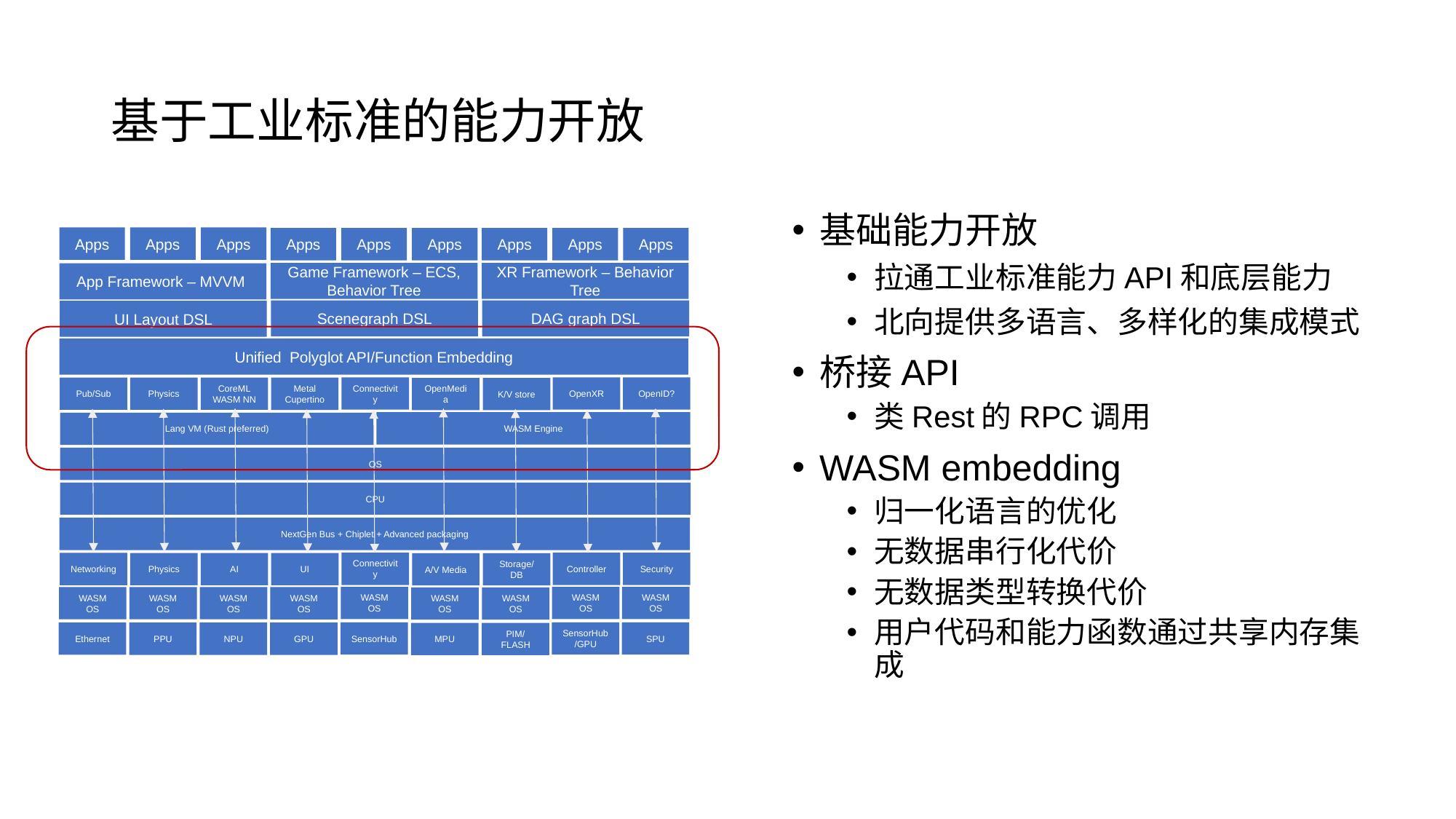

# 基于工业标准的能力开放
基础能力开放
拉通工业标准能力API和底层能力
北向提供多语言、多样化的集成模式
桥接API
类Rest的RPC调用
WASM embedding
归一化语言的优化
无数据串行化代价
无数据类型转换代价
用户代码和能力函数通过共享内存集成
Apps
Apps
Apps
Apps
Apps
Apps
Apps
Apps
Apps
Game Framework – ECS, Behavior Tree
XR Framework – Behavior Tree
App Framework – MVVM
Scenegraph DSL
DAG graph DSL
UI Layout DSL
Unified  Polyglot API/Function Embedding
Connectivity
Pub/Sub
Physics
CoreML
WASM NN
Metal
Cupertino
OpenXR
OpenID?
OpenMedia
K/V store
WASM Engine
Lang VM (Rust preferred)
OS
CPU
NextGen Bus + Chiplet + Advanced packaging
Connectivity
Networking
Physics
AI
UI
Controller
Security
A/V Media
Storage/DB
WASM
OS
WASM
OS
WASM
OS
WASM
OS
WASM
OS
WASM
OS
WASM
OS
WASM
OS
WASM
OS
SensorHub
Ethernet
PPU
NPU
GPU
SensorHub/GPU
SPU
MPU
PIM/FLASH